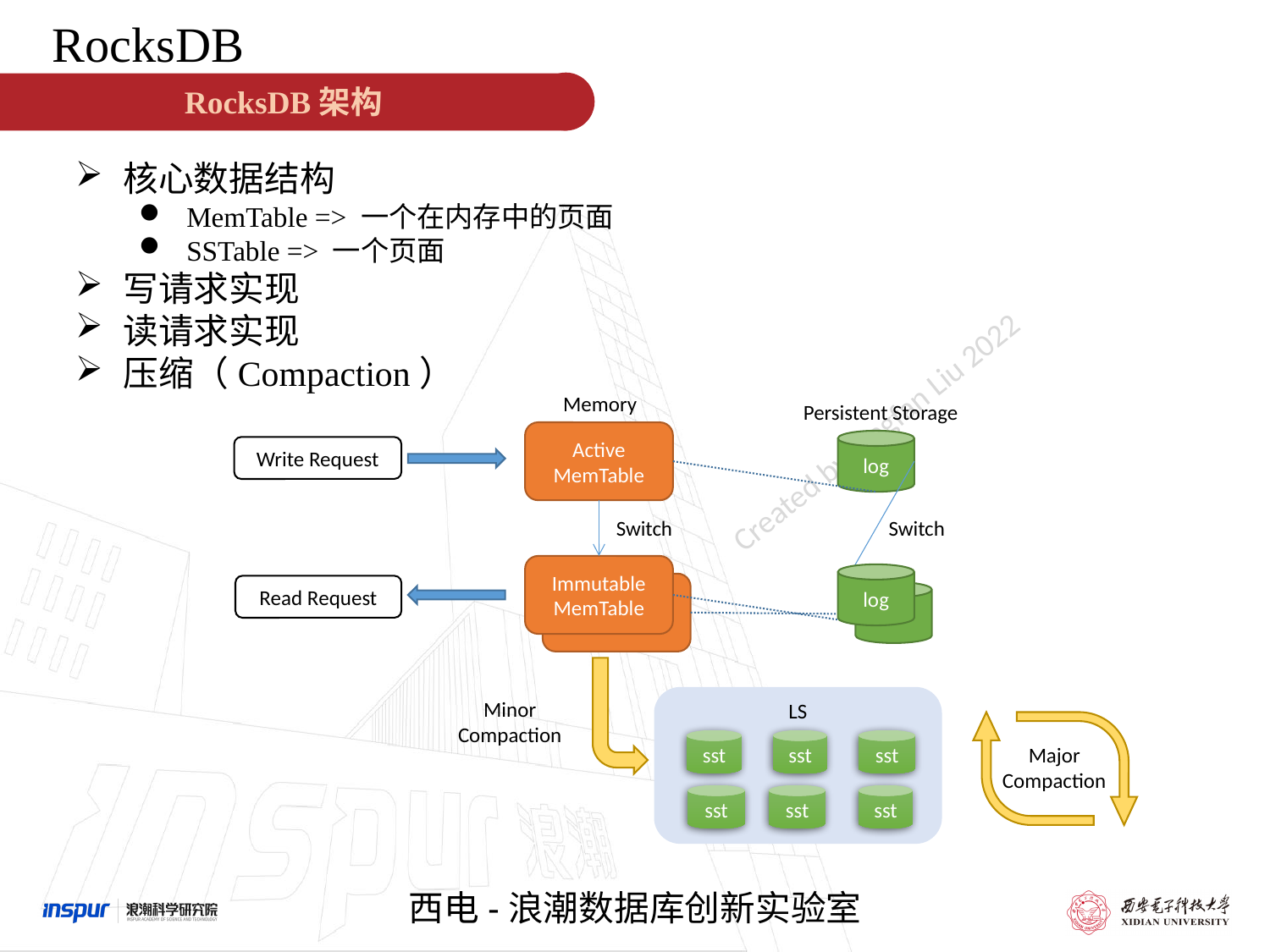

RocksDB

RocksDB架构
核心数据结构
MemTable => 一个在内存中的页面
SSTable => 一个页面
写请求实现
读请求实现
压缩（Compaction）
Memory
Persistent Storage
Active
MemTable
log
Write Request

Switch
Switch
Immutable
MemTable
log

Read Request

Minor
Compaction
LS

sst
sst
sst
Major
Compaction
sst
sst
sst